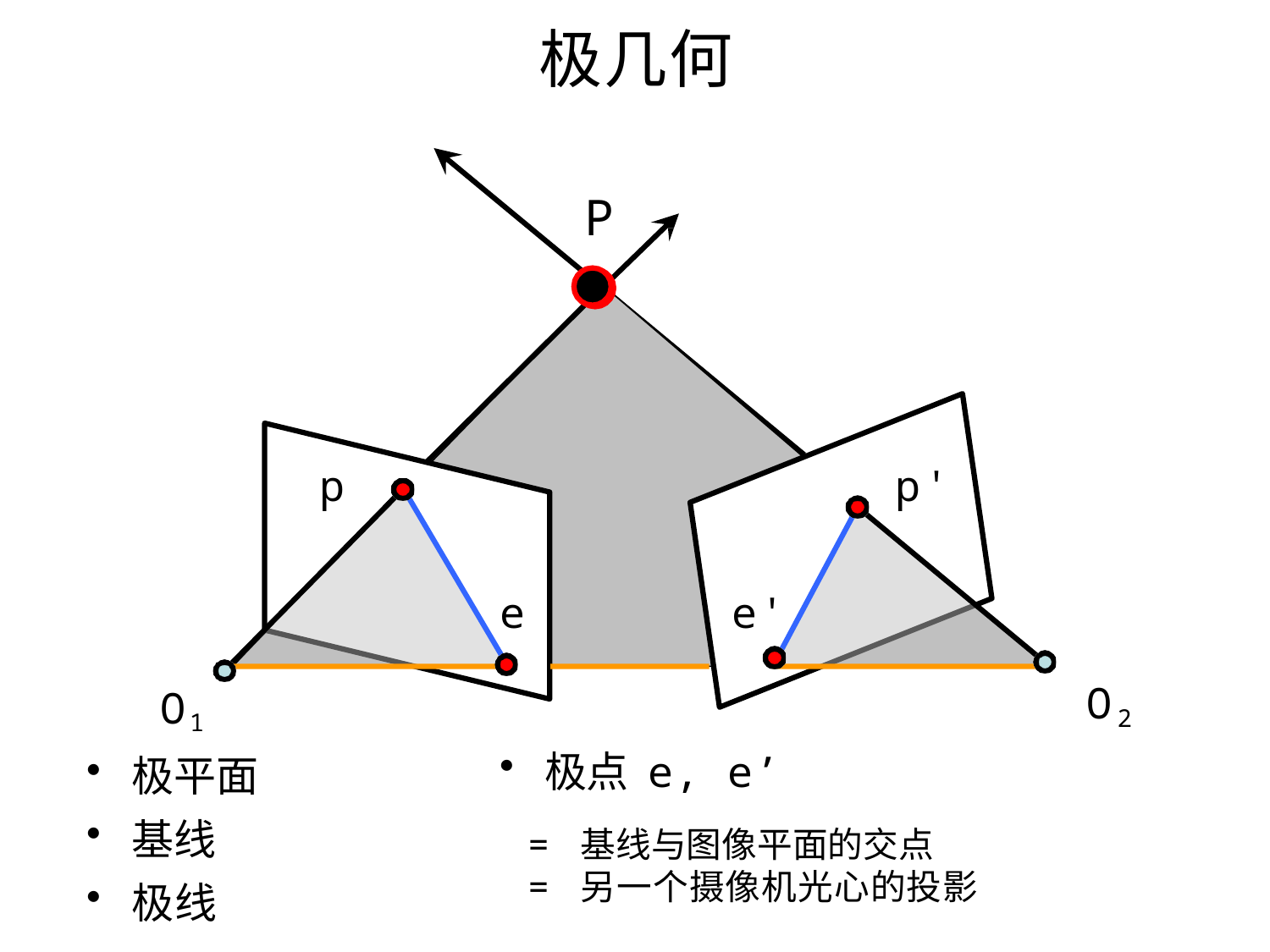

# 极几何

P

p
p'

e
e'

O1
极平面
基线
极线
O2
极点 e, e’
= 基线与图像平面的交点
= 另一个摄像机光心的投影